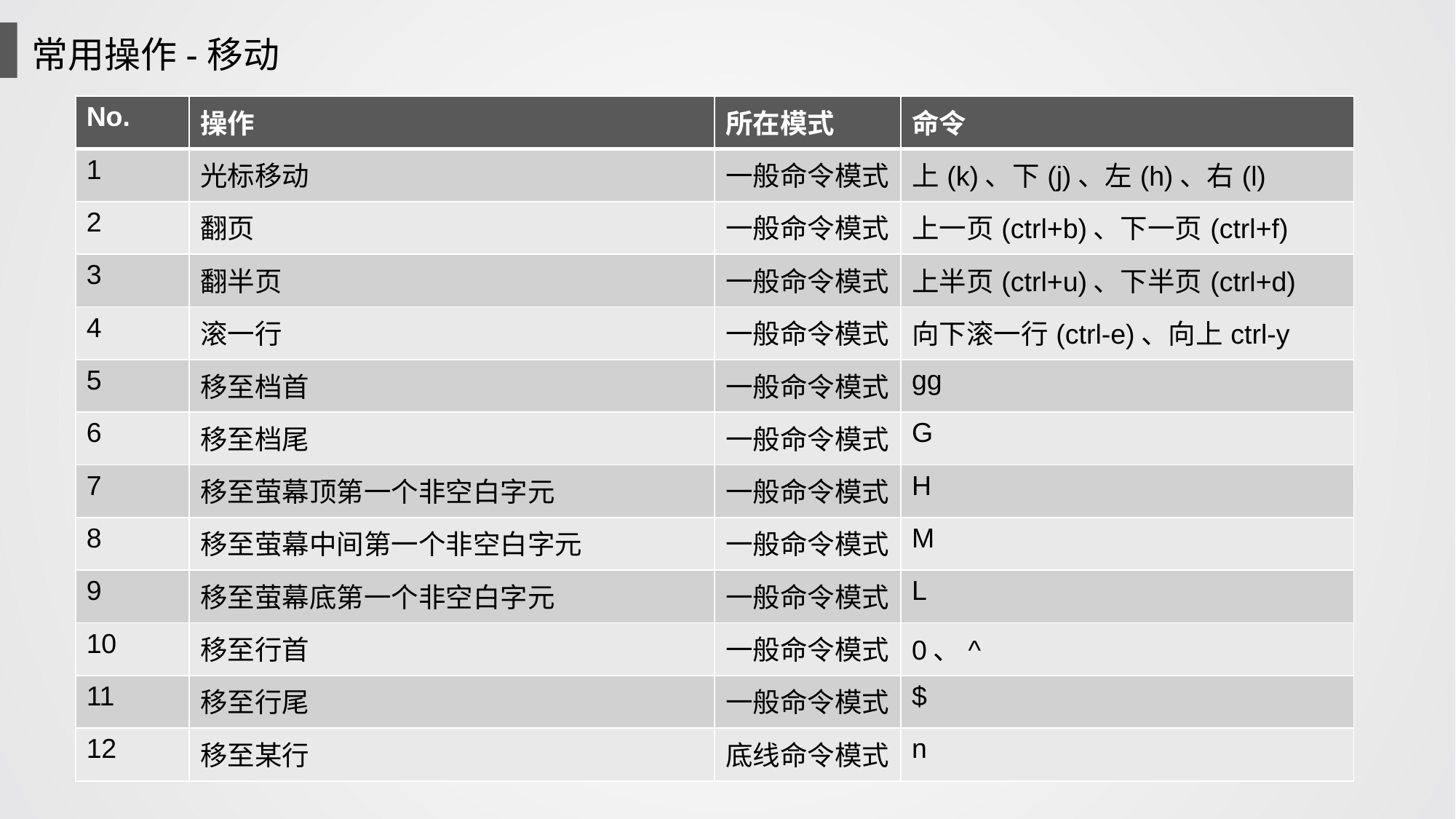

常用操作-移动
| No. | 操作 | 所在模式 | 命令 |
| --- | --- | --- | --- |
| 1 | 光标移动 | 一般命令模式 | 上(k)、下(j)、左(h)、右(l) |
| 2 | 翻页 | 一般命令模式 | 上一页(ctrl+b)、下一页(ctrl+f) |
| 3 | 翻半页 | 一般命令模式 | 上半页(ctrl+u)、下半页(ctrl+d) |
| 4 | 滚一行 | 一般命令模式 | 向下滚一行(ctrl-e)、向上ctrl-y |
| 5 | 移至档首 | 一般命令模式 | gg |
| 6 | 移至档尾 | 一般命令模式 | G |
| 7 | 移至萤幕顶第一个非空白字元 | 一般命令模式 | H |
| 8 | 移至萤幕中间第一个非空白字元 | 一般命令模式 | M |
| 9 | 移至萤幕底第一个非空白字元 | 一般命令模式 | L |
| 10 | 移至行首 | 一般命令模式 | 0、^ |
| 11 | 移至行尾 | 一般命令模式 | $ |
| 12 | 移至某行 | 底线命令模式 | n |